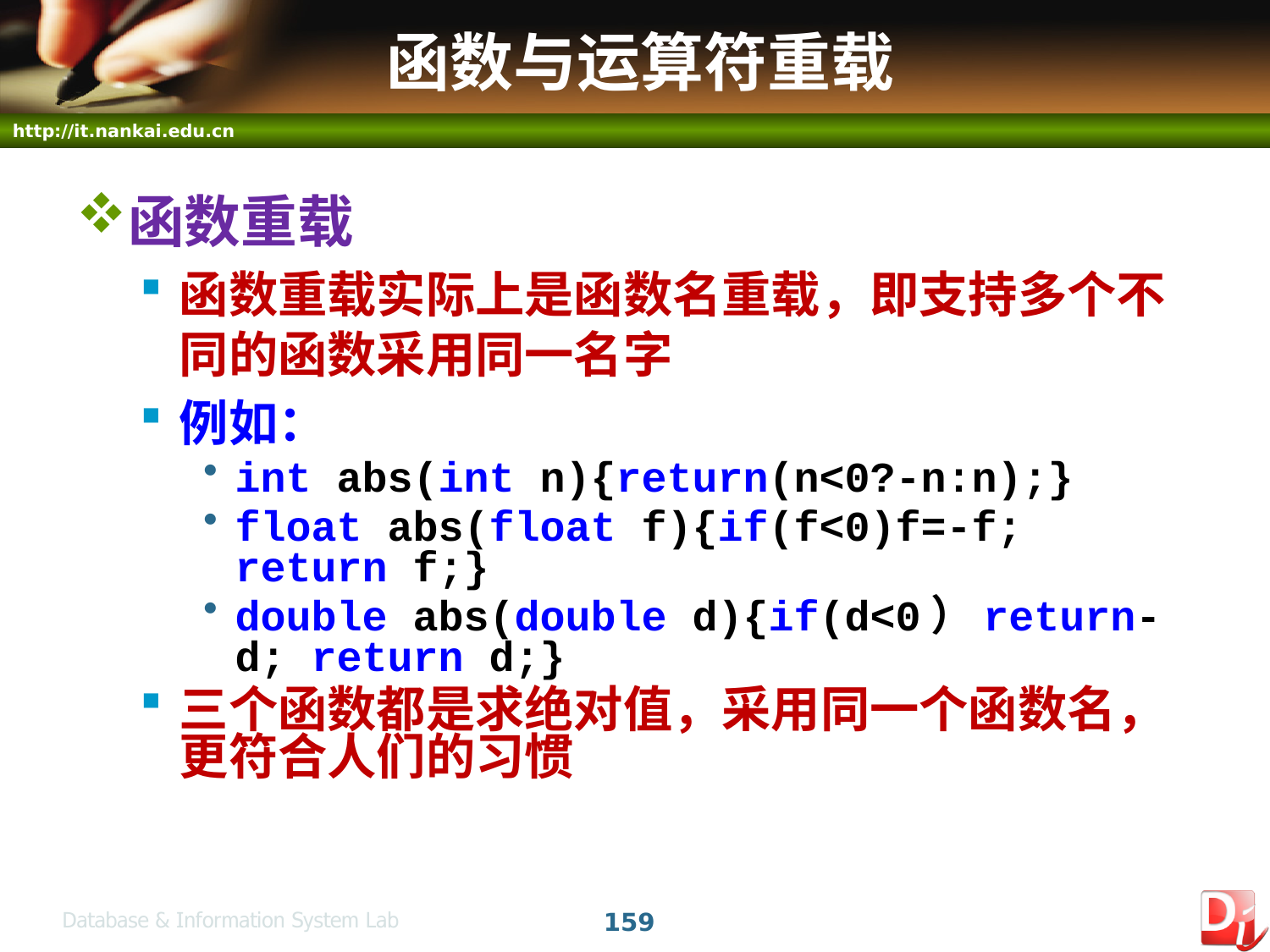

# 函数与运算符重载
函数重载
函数重载实际上是函数名重载，即支持多个不同的函数采用同一名字
例如：
int abs(int n){return(n<0?-n:n);}
float abs(float f){if(f<0)f=-f; return f;}
double abs(double d){if(d<0）return-d; return d;}
三个函数都是求绝对值，采用同一个函数名，更符合人们的习惯

159
Database & Information System Lab